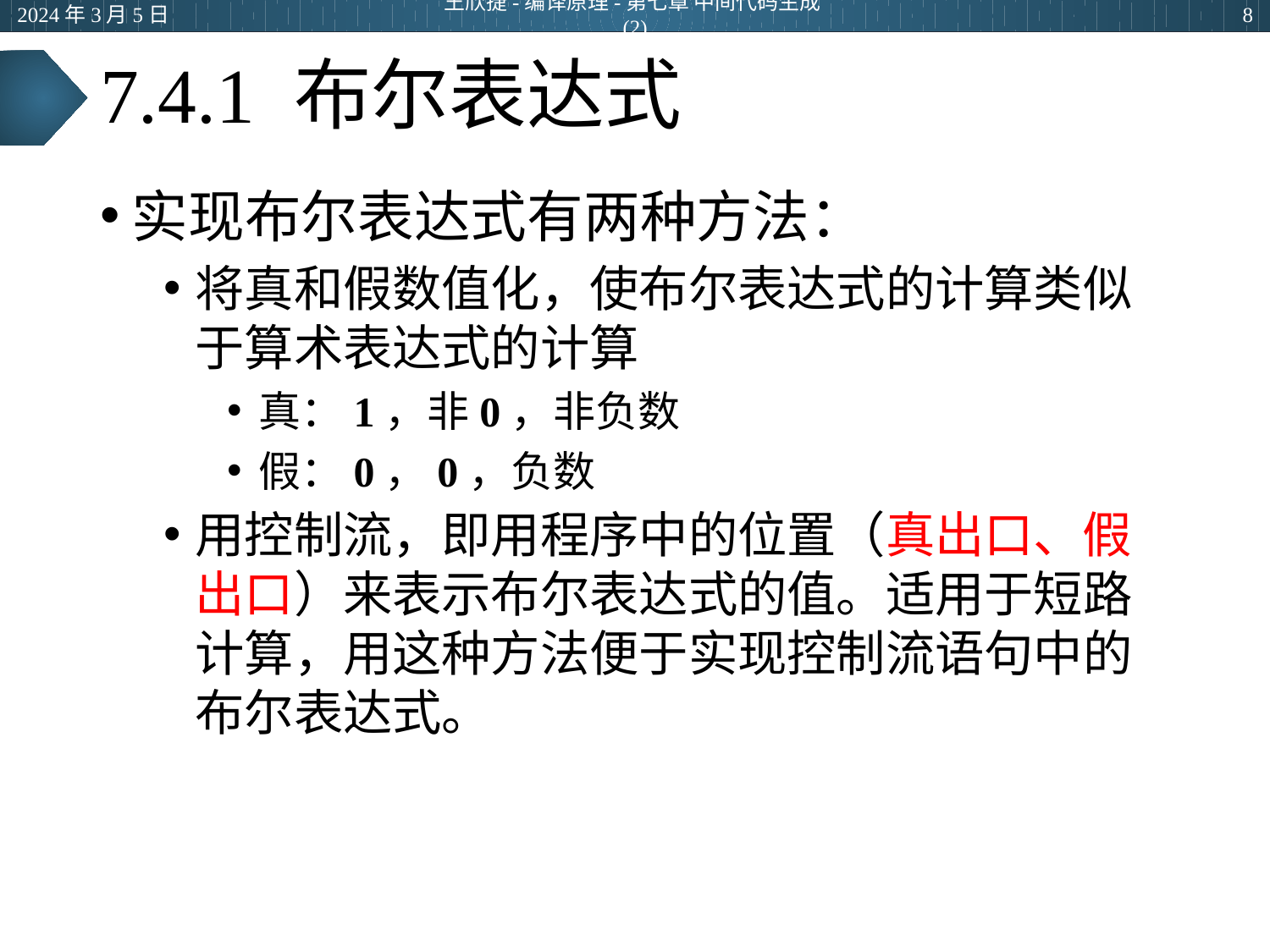

2024年3月5日
王欣捷-编译原理-第七章 中间代码生成(2)
8
# 7.4.1 布尔表达式
实现布尔表达式有两种方法：
将真和假数值化，使布尔表达式的计算类似于算术表达式的计算
真：1，非0，非负数
假：0，0，负数
用控制流，即用程序中的位置（真出口、假出口）来表示布尔表达式的值。适用于短路计算，用这种方法便于实现控制流语句中的布尔表达式。